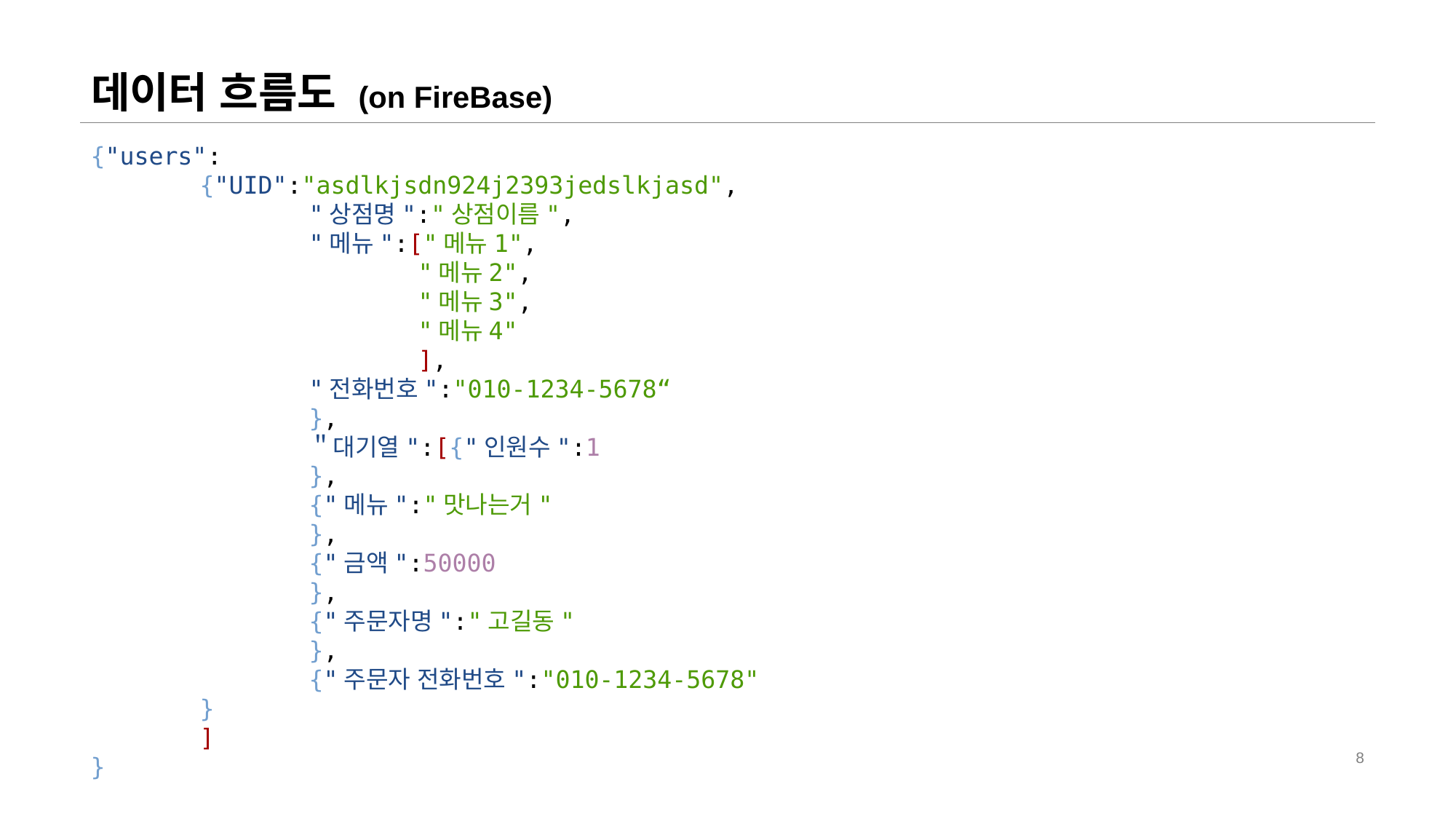

# 데이터 흐름도 (on FireBase)
{"users":
	{"UID":"asdlkjsdn924j2393jedslkjasd",
		"상점명":"상점이름",
		"메뉴":["메뉴1",
			"메뉴2",
			"메뉴3",
			"메뉴4"
			],
		"전화번호":"010-1234-5678“
		},
		＂대기열":[{"인원수":1
		},
		{"메뉴":"맛나는거"
		},
		{"금액":50000
		},
		{"주문자명":"고길동"
		},
		{"주문자 전화번호":"010-1234-5678"
	}
	]
}
8